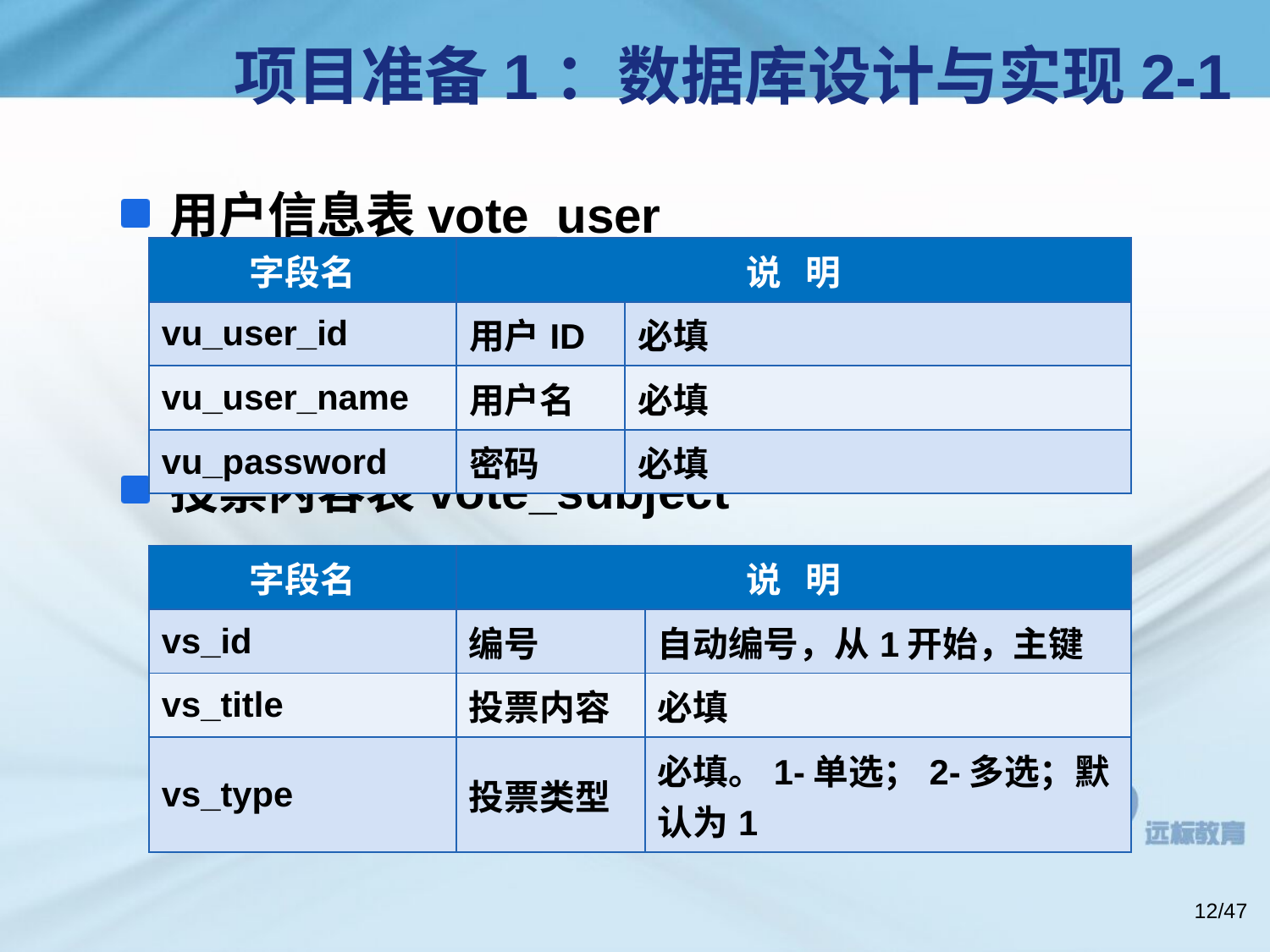

# 项目准备1：数据库设计与实现2-1
用户信息表vote_user

投票内容表vote_subject

| 字段名 | 说 明 |  |
| --- | --- | --- |
| vu\_user\_id | 用户ID | 必填 |
| vu\_user\_name | 用户名 | 必填 |
| vu\_password | 密码 | 必填 |
| 字段名 | 说 明 |  |
| --- | --- | --- |
| vs\_id | 编号 | 自动编号，从1开始，主键 |
| vs\_title | 投票内容 | 必填 |
| vs\_type | 投票类型 | 必填。1-单选；2-多选；默认为1 |
12/47